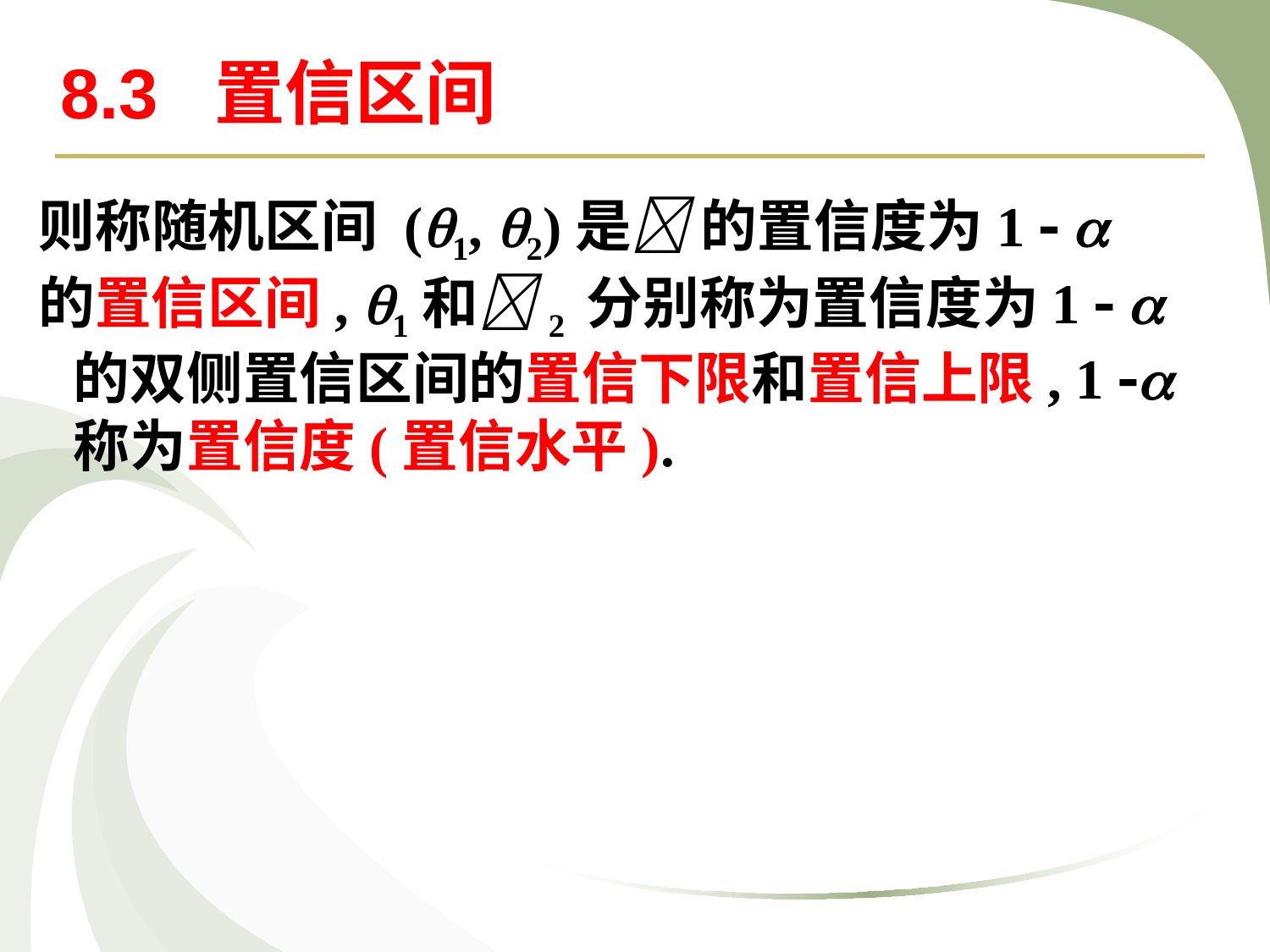

8.3  置信区间
则称随机区间 (θ1, θ2)是θ 的置信度为1 − α
的置信区间, θ1和θ2 分别称为置信度为1 − α
的双侧置信区间的置信下限和置信上限, 1 −α
称为置信度(置信水平).